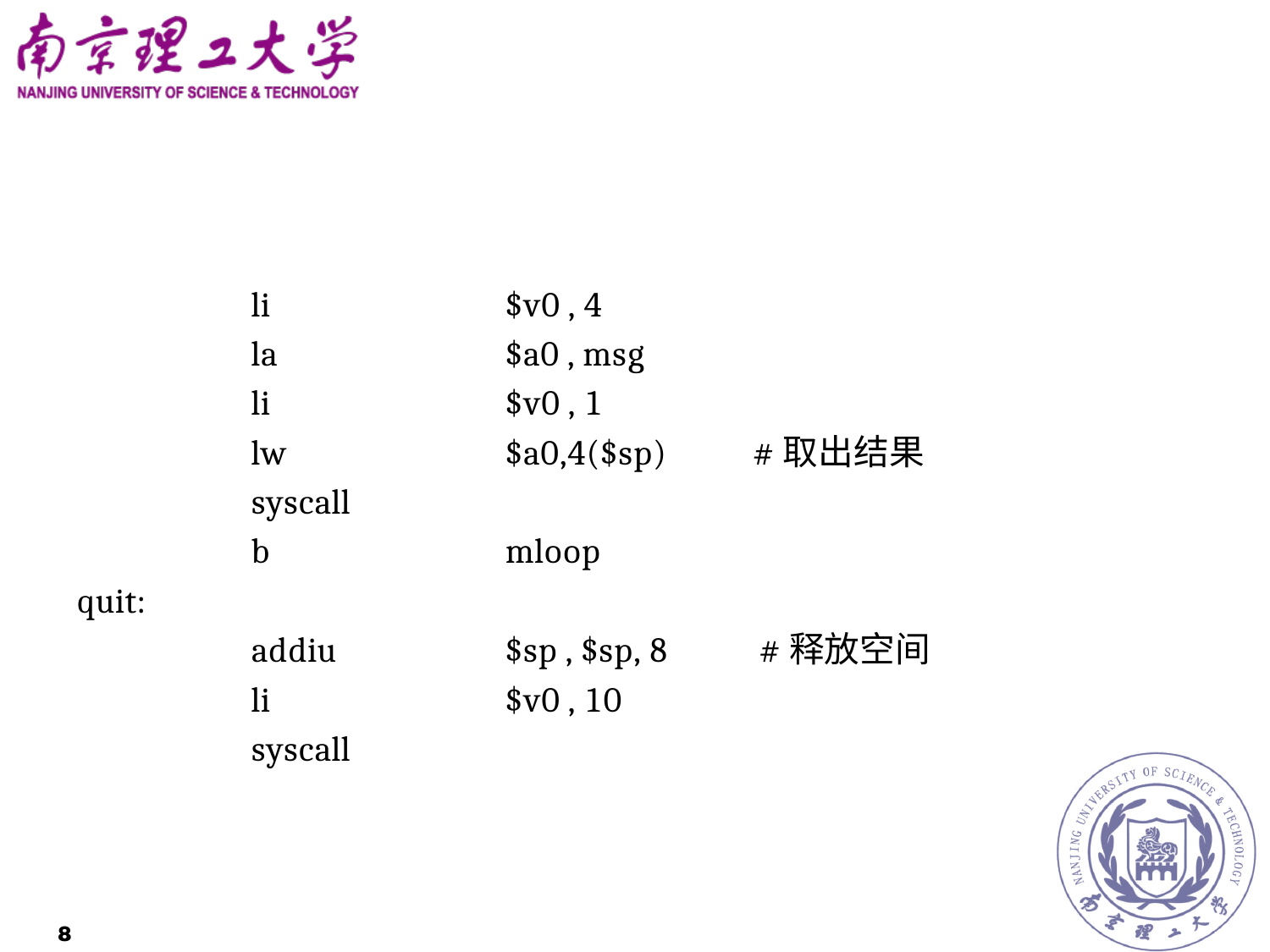

li		$v0 , 4
 		la		$a0 , msg
		li		$v0 , 1
 		lw              	$a0,4($sp)           #取出结果
 		syscall
 		b		mloop
quit:
		addiu		$sp , $sp, 8	#释放空间
		li		$v0 , 10
 		syscall
8